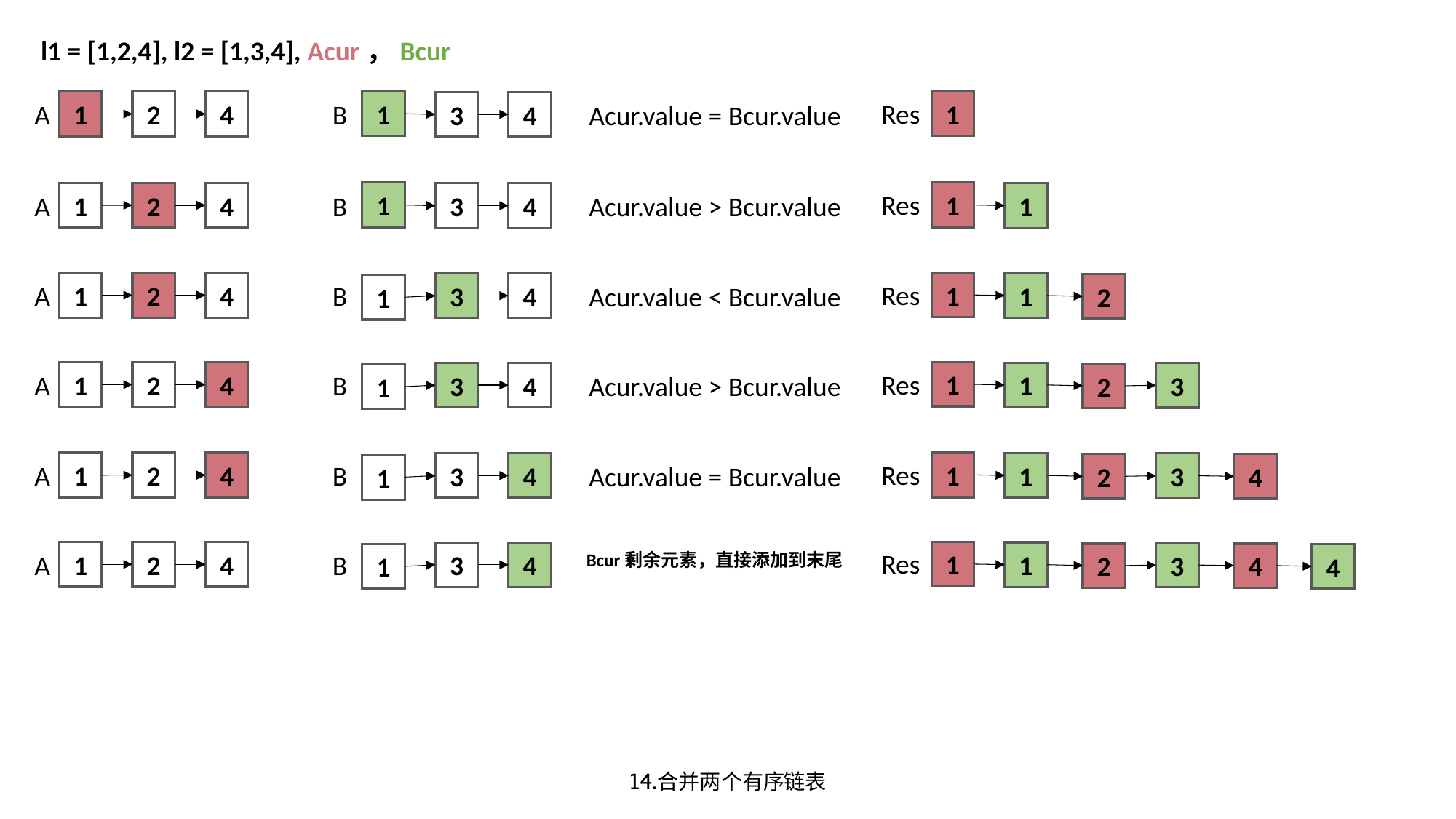

l1 = [1,2,4], l2 = [1,3,4], Acur，Bcur
1
Res
1
2
4
1
3
4
A
B
Acur.value = Bcur.value
1
Res
1
2
4
1
1
3
4
A
B
Acur.value > Bcur.value
Res
1
2
4
1
1
3
4
A
B
2
Acur.value < Bcur.value
1
Res
1
2
4
1
1
3
4
A
3
B
2
Acur.value > Bcur.value
1
Res
1
2
4
1
1
3
4
A
3
B
2
4
Acur.value = Bcur.value
1
Res
1
2
4
1
1
3
4
A
3
B
2
4
Bcur剩余元素，直接添加到末尾
1
4
14.合并两个有序链表